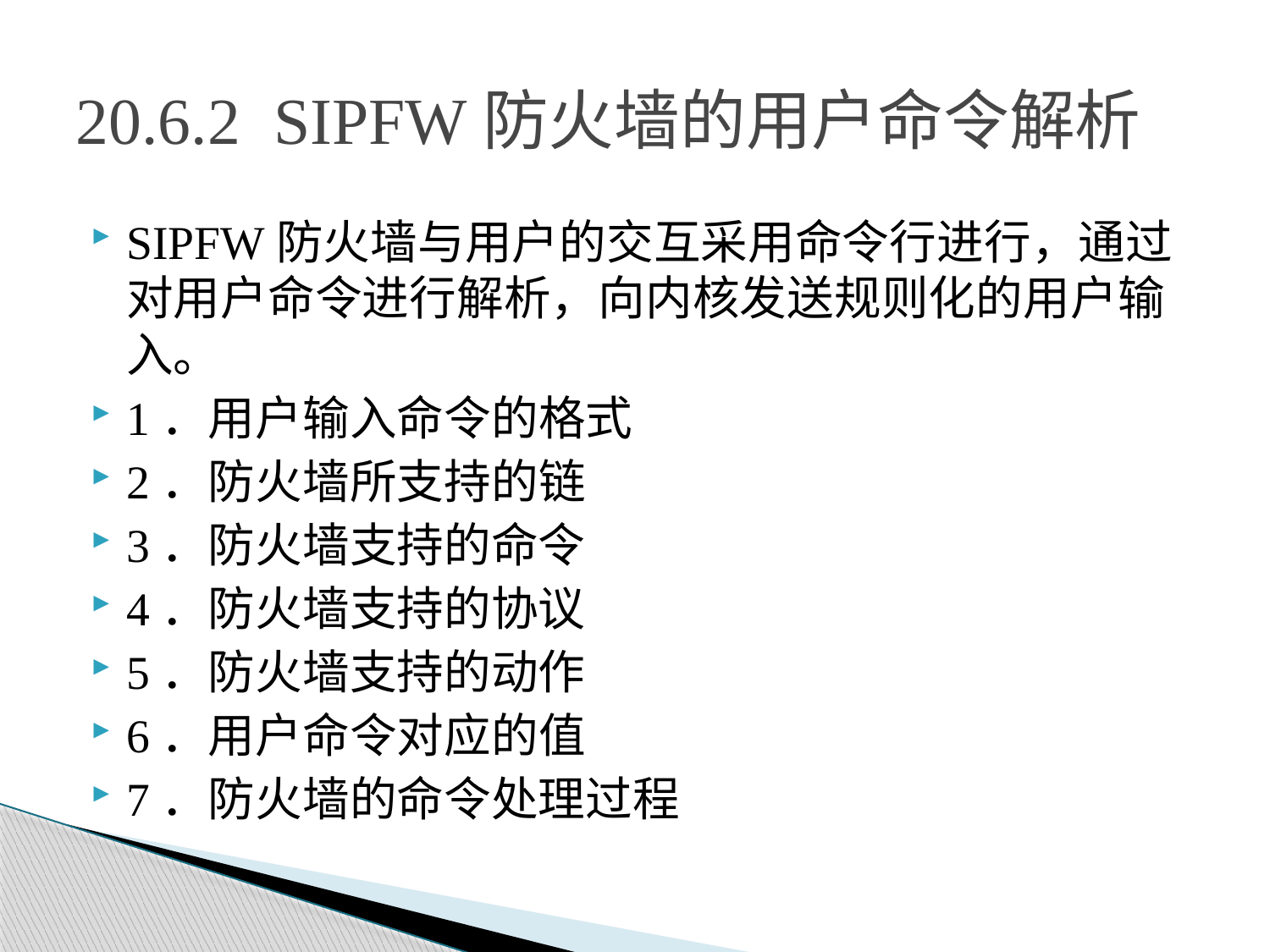

# 20.6.2  SIPFW防火墙的用户命令解析
SIPFW防火墙与用户的交互采用命令行进行，通过对用户命令进行解析，向内核发送规则化的用户输入。
1．用户输入命令的格式
2．防火墙所支持的链
3．防火墙支持的命令
4．防火墙支持的协议
5．防火墙支持的动作
6．用户命令对应的值
7．防火墙的命令处理过程